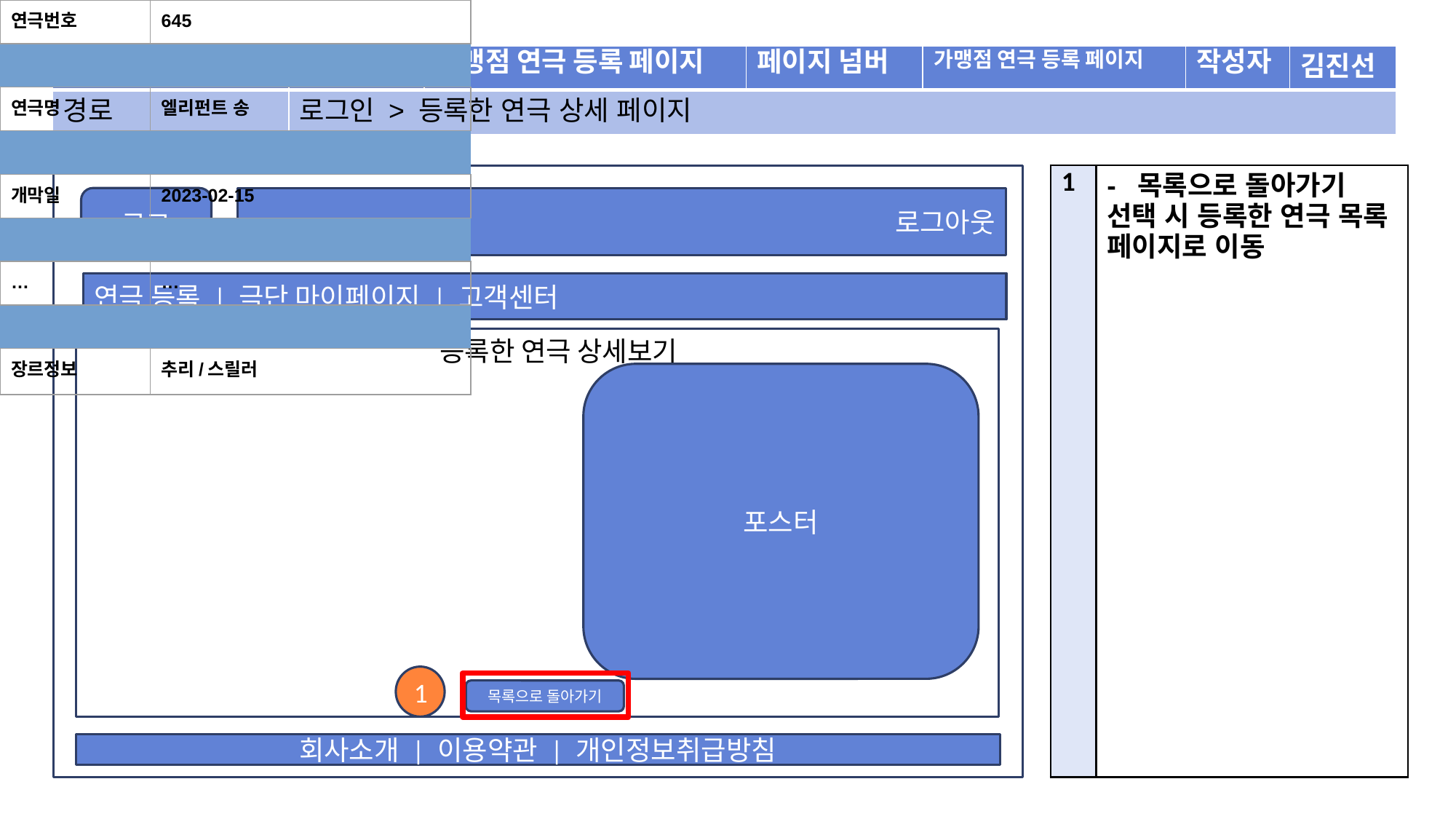

| 티켓 중개 시스템 | 페이지명 | 가맹점 연극 등록 페이지 | 페이지 넘버 | 가맹점 연극 등록 페이지 | 작성자 | 김진선 |
| --- | --- | --- | --- | --- | --- | --- |
| 경로 | 로그인 > 등록한 연극 상세 페이지 |  |  |  |  |  |
| 1 | - 목록으로 돌아가기 선택 시 등록한 연극 목록 페이지로 이동 |
| --- | --- |
|  |  |
|  |  |

로고
로그아웃
연극 등록 | 극단 마이페이지 | 고객센터

등록한 연극 상세보기
포스터
| 연극번호 | 645 |
| --- | --- |
|  |  |
| 연극명 | 엘리펀트 송 |
|  |  |
| 개막일 | 2023-02-15 |
|  |  |
| … | … |
|  |  |
| 장르정보 | 추리/스릴러 |
|  |  |
| 등록 승인 상태 | 미승인 : 관리자 승인 중에 있습니다 |
|  |  |
| 수정 승인 상태 | 수정 불가 |
1

목록으로 돌아가기
회사소개 | 이용약관 | 개인정보취급방침